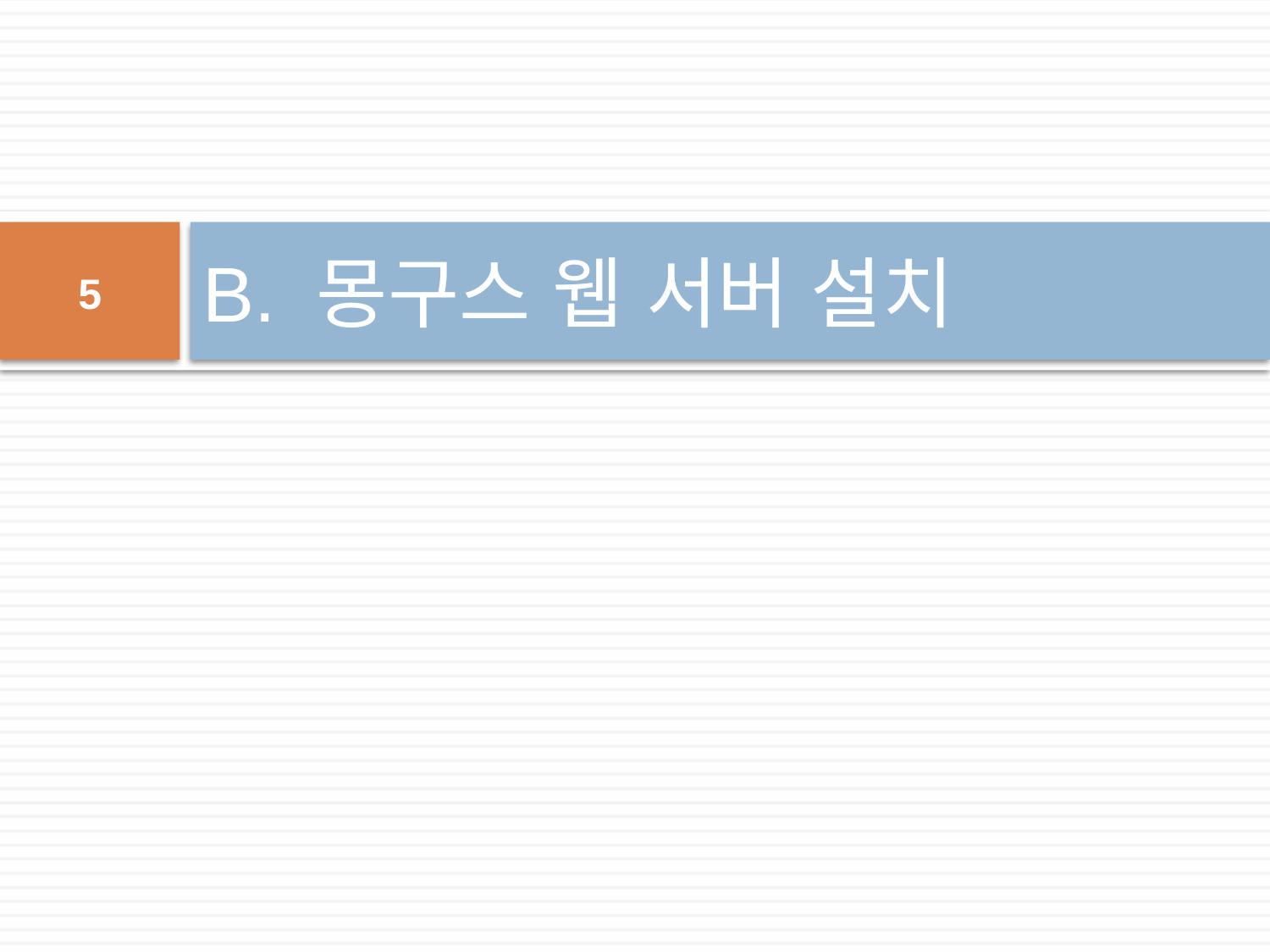

# B. 몽구스 웹 서버 설치
5